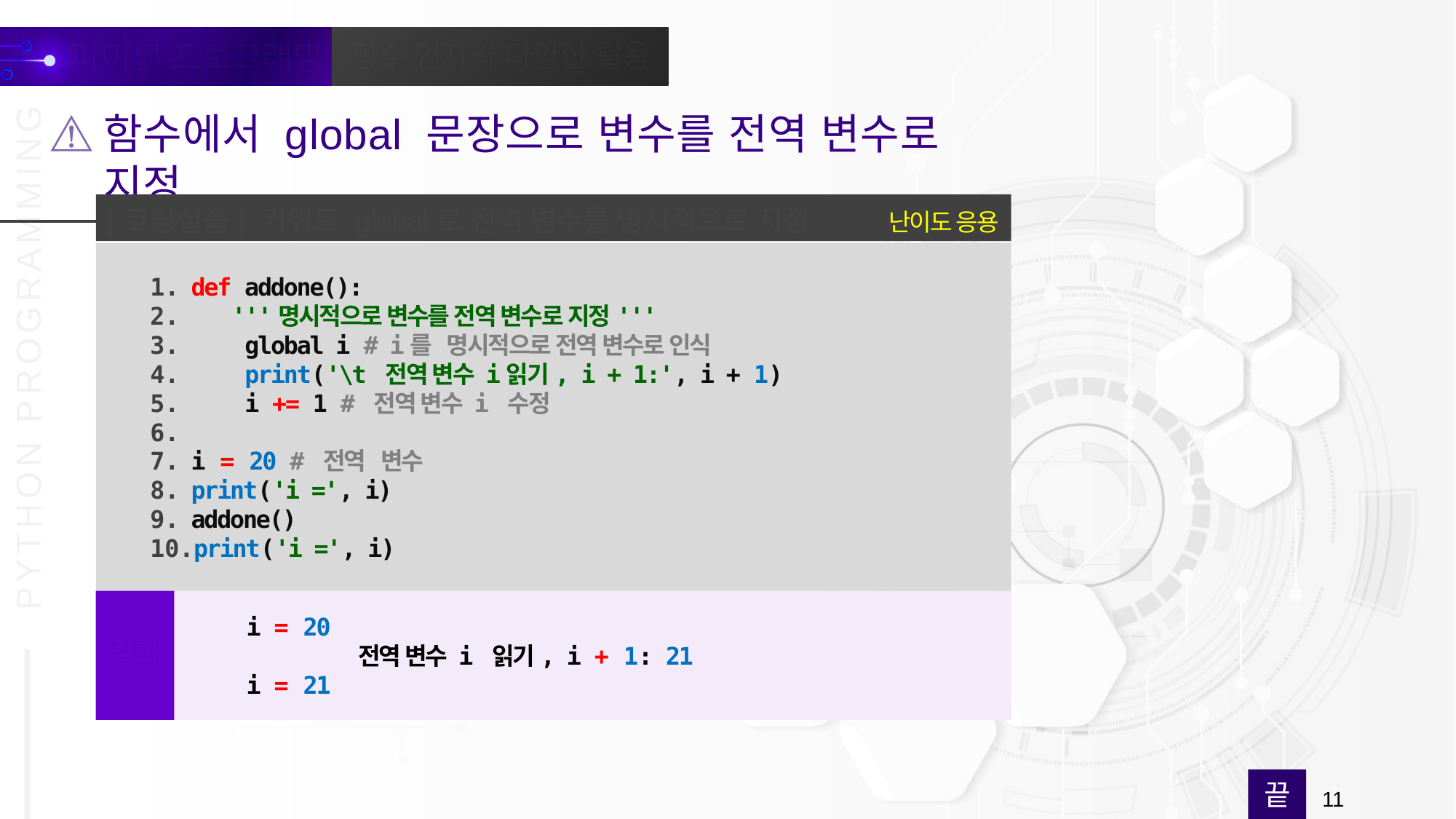

함수에서 global 문장으로 변수를 전역 변수로 지정

난이도 응용
[코딩실습] 키워드 global로 전역 변수를 명시적으로 지정
def addone():
   '''명시적으로 변수를 전역 변수로 지정'''
    global i # i를 명시적으로 전역 변수로 인식
    print('\t 전역 변수 i읽기, i + 1:', i + 1)
    i += 1 # 전역 변수 i 수정

i = 20 # 전역 변수
print('i =', i)
addone()
print('i =', i)

i = 20
        전역 변수 i 읽기, i + 1: 21
i = 21
결과
끝
11